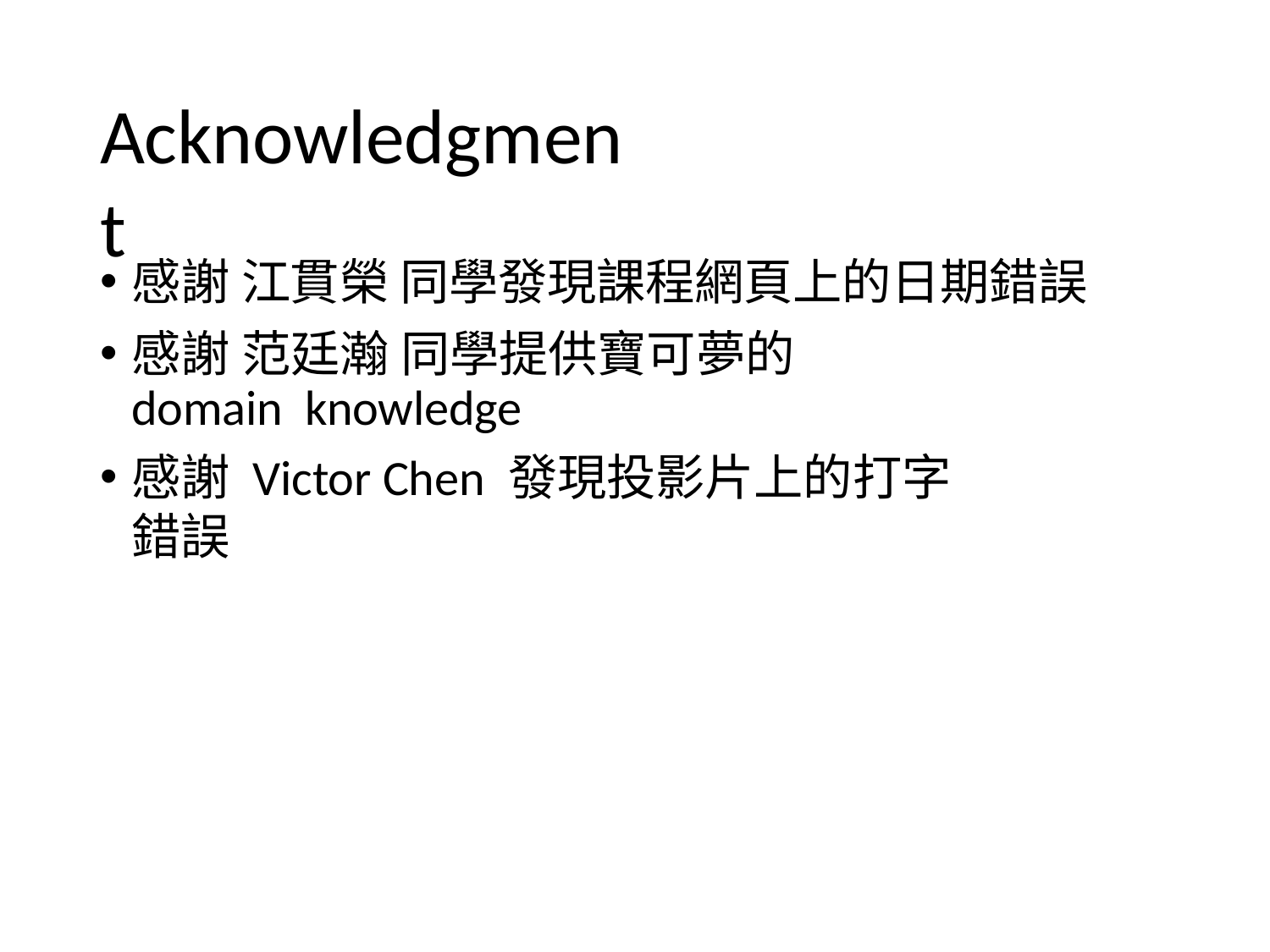

# Acknowledgment
感謝 江貫榮 同學發現課程網頁上的日期錯誤
感謝范廷瀚同學提供寶可夢的 domain  knowledge
感謝 Victor Chen 發現投影片上的打字錯誤